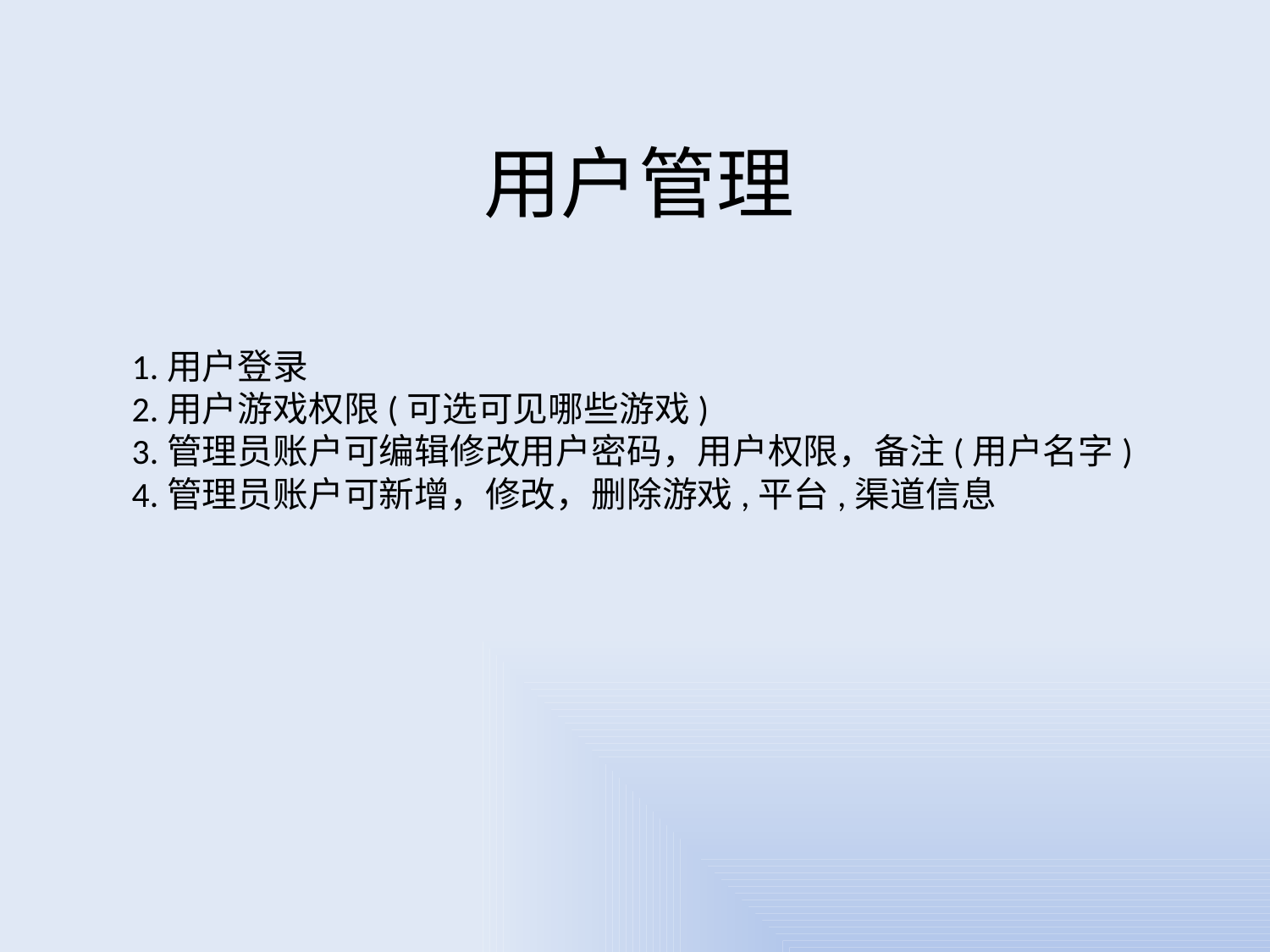

# 用户管理
1.用户登录
2.用户游戏权限(可选可见哪些游戏)
3.管理员账户可编辑修改用户密码，用户权限，备注(用户名字)
4.管理员账户可新增，修改，删除游戏,平台,渠道信息